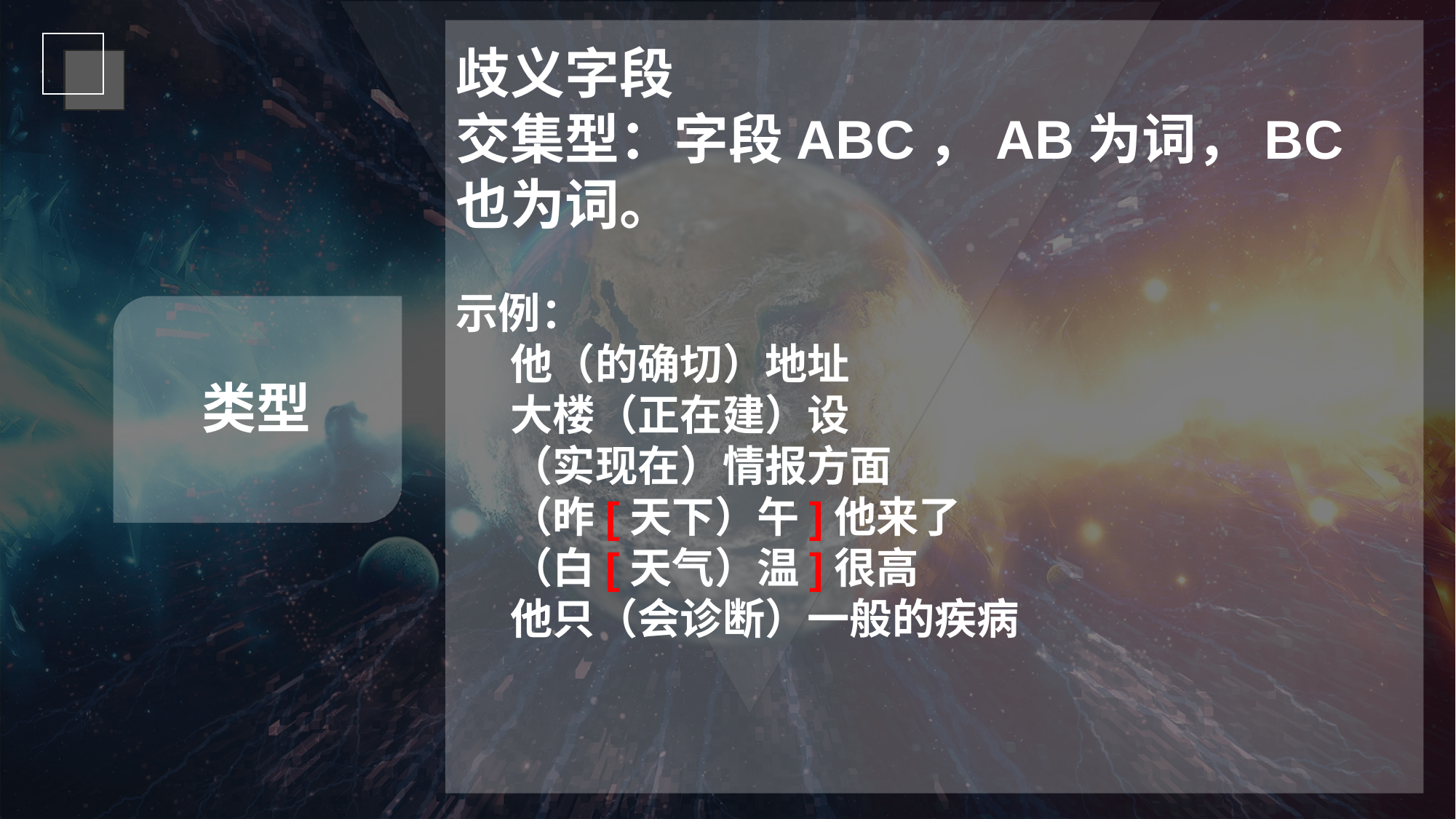

歧义字段
交集型：字段ABC，AB为词，BC也为词。

示例：
他（的确切）地址
大楼（正在建）设
（实现在）情报方面
（昨[天下）午]他来了
（白[天气）温]很高
他只（会诊断）一般的疾病

类型